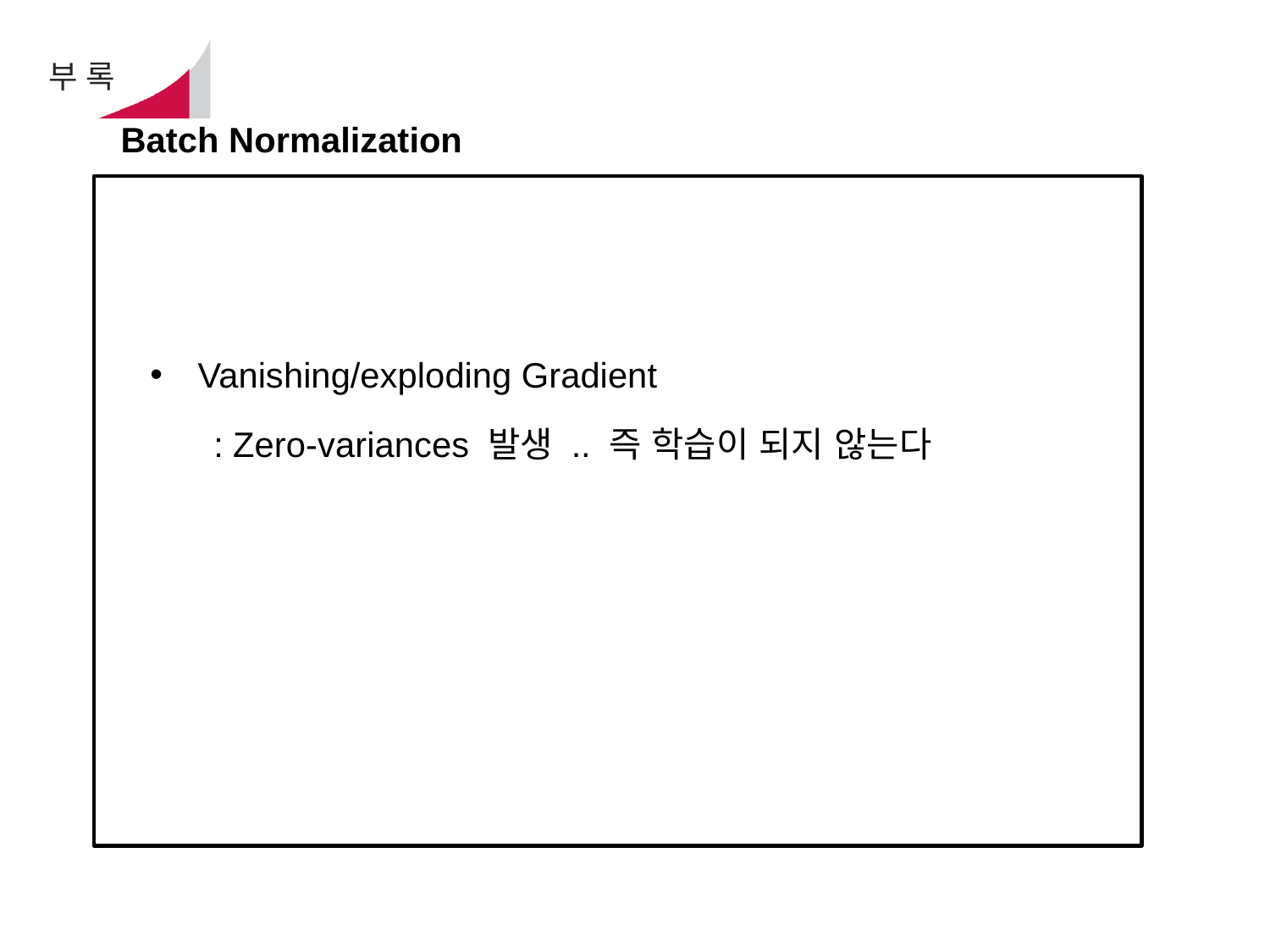

# 부 록
Batch Normalization

Vanishing/exploding Gradient
: Zero-variances 발생 .. 즉 학습이 되지 않는다